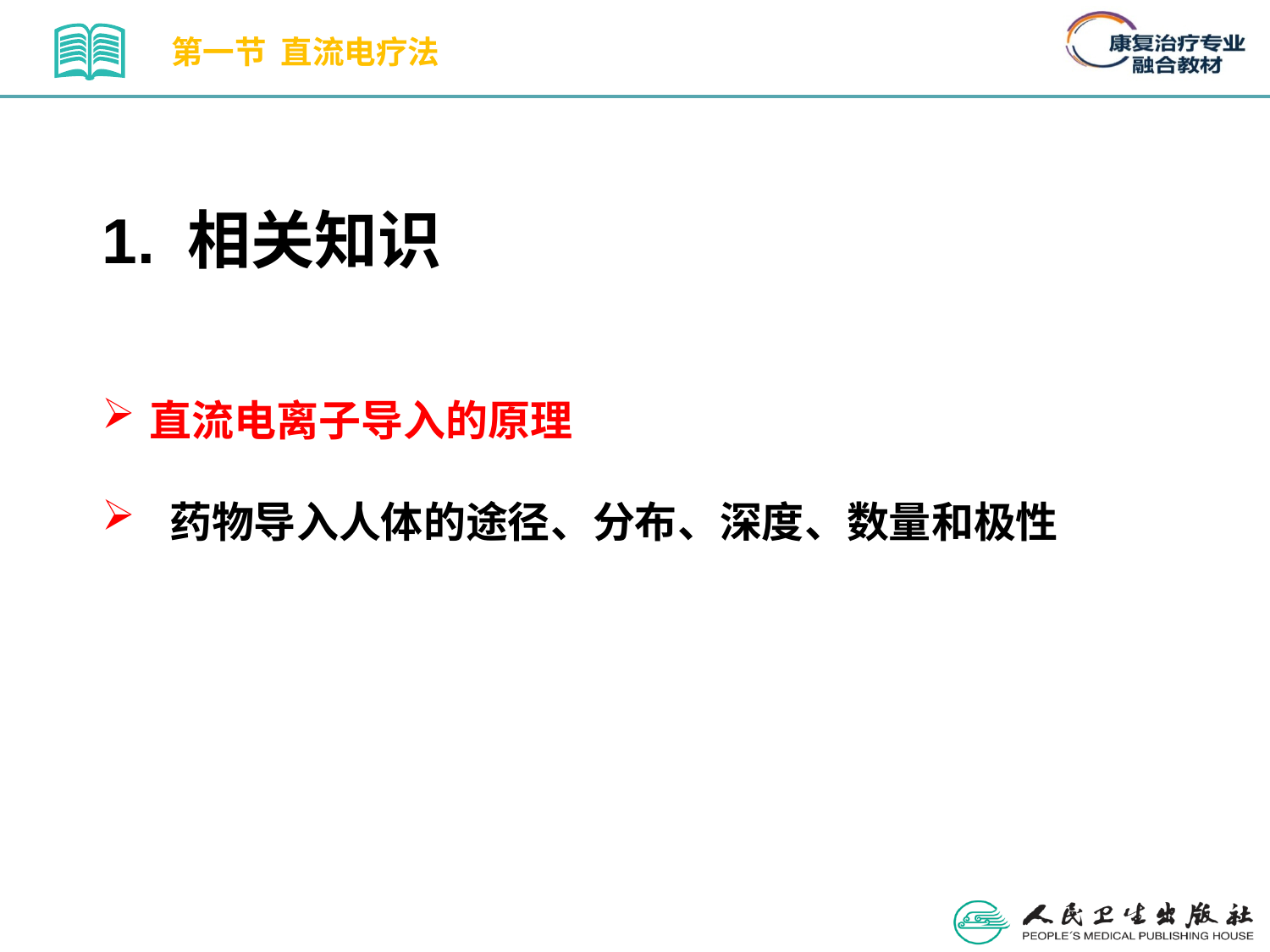

第一节  直流电疗法
1. 相关知识
直流电离子导入的原理
 药物导入人体的途径、分布、深度、数量和极性